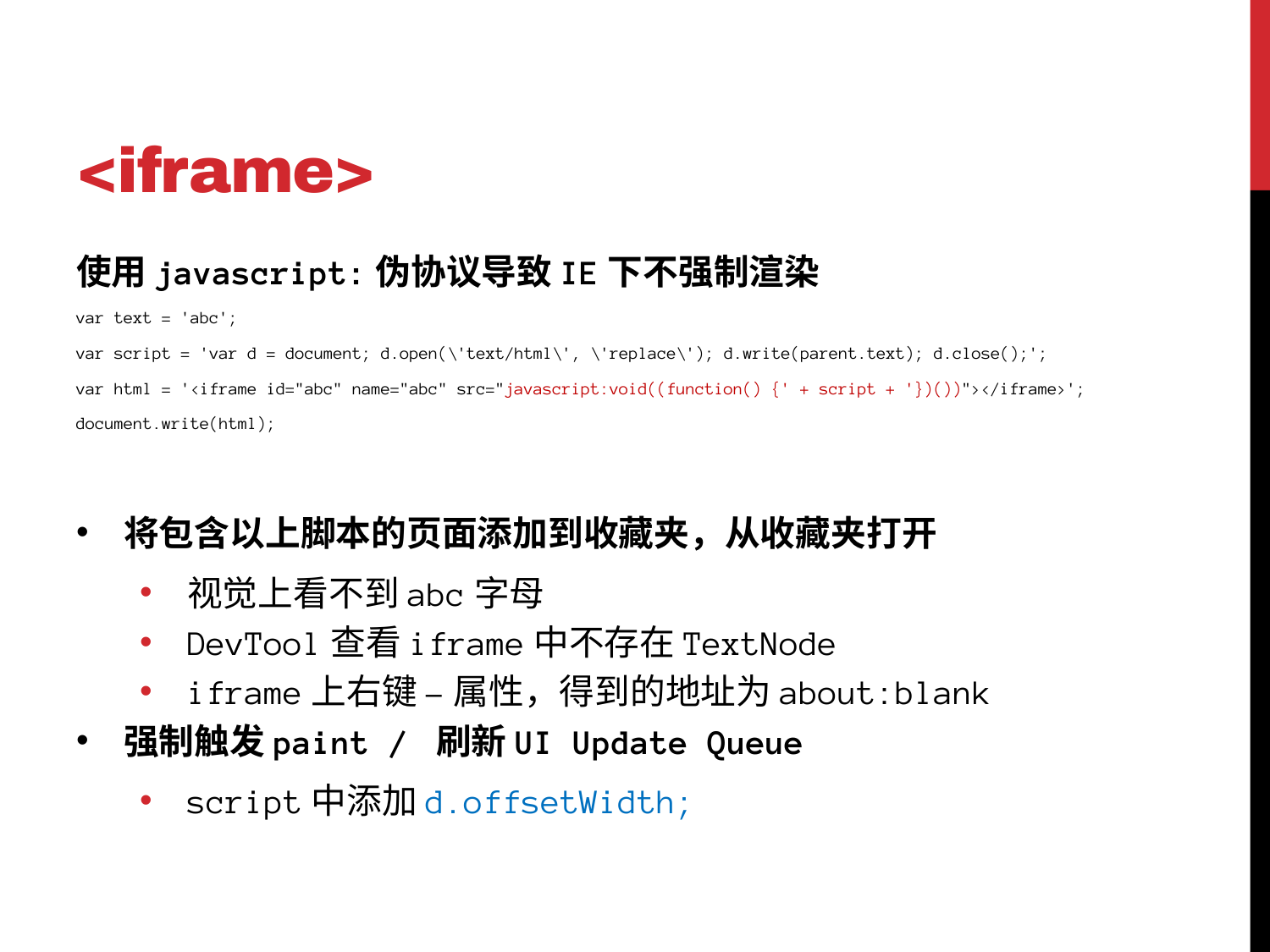

# <iframe>
使用javascript:伪协议导致IE下不强制渲染
var text = 'abc';
var script = 'var d = document; d.open(\'text/html\', \'replace\'); d.write(parent.text); d.close();';
var html = '<iframe id="abc" name="abc" src="javascript:void((function() {' + script + '})())"></iframe>';
document.write(html);

将包含以上脚本的页面添加到收藏夹，从收藏夹打开
视觉上看不到abc字母
DevTool查看iframe中不存在TextNode
iframe上右键-属性，得到的地址为about:blank
强制触发paint / 刷新UI Update Queue
script中添加d.offsetWidth;